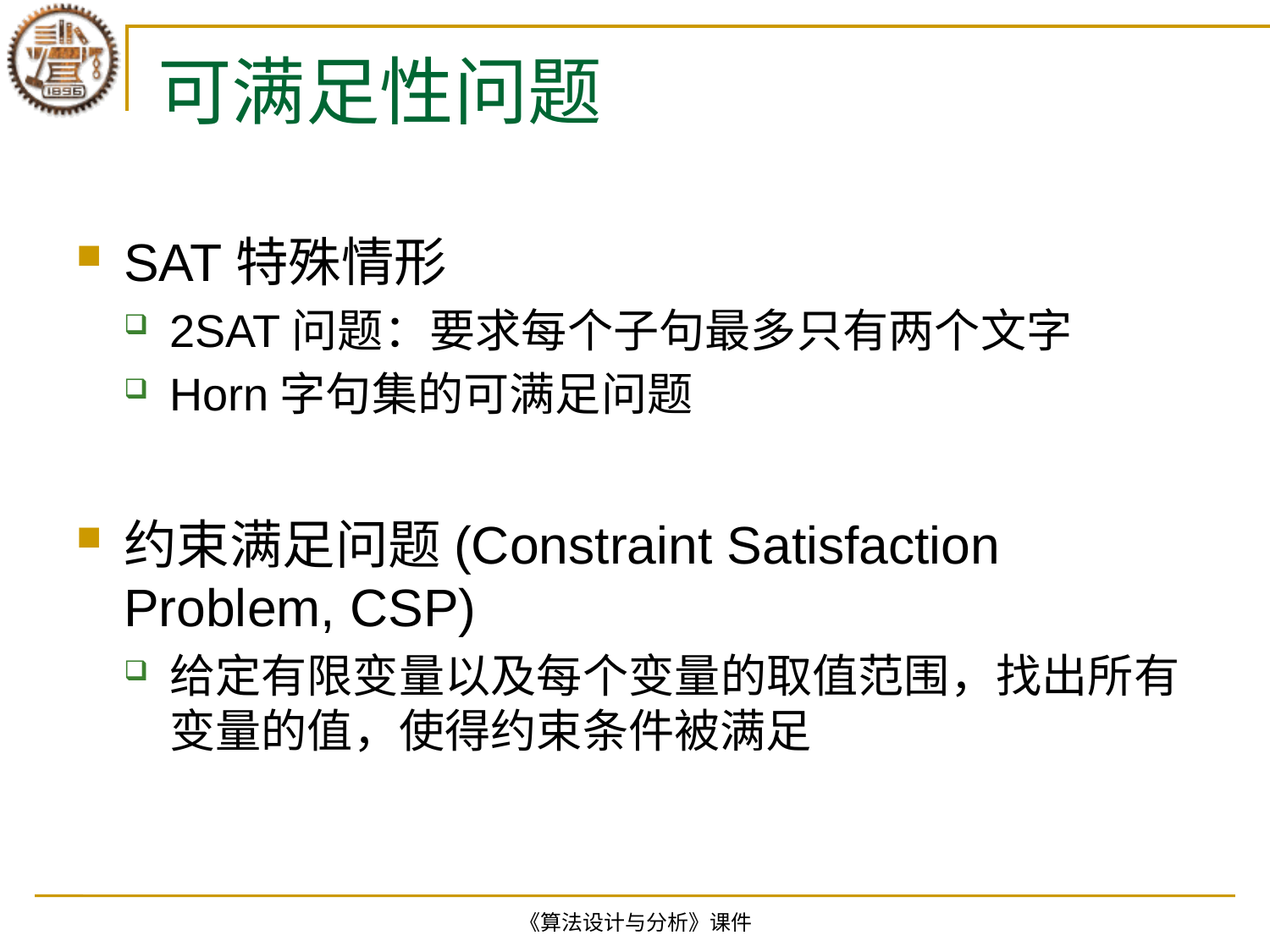

# 可满足性问题
SAT特殊情形
2SAT问题：要求每个子句最多只有两个文字
Horn字句集的可满足问题

约束满足问题(Constraint Satisfaction Problem, CSP)
给定有限变量以及每个变量的取值范围，找出所有变量的值，使得约束条件被满足

《算法设计与分析》课件
19